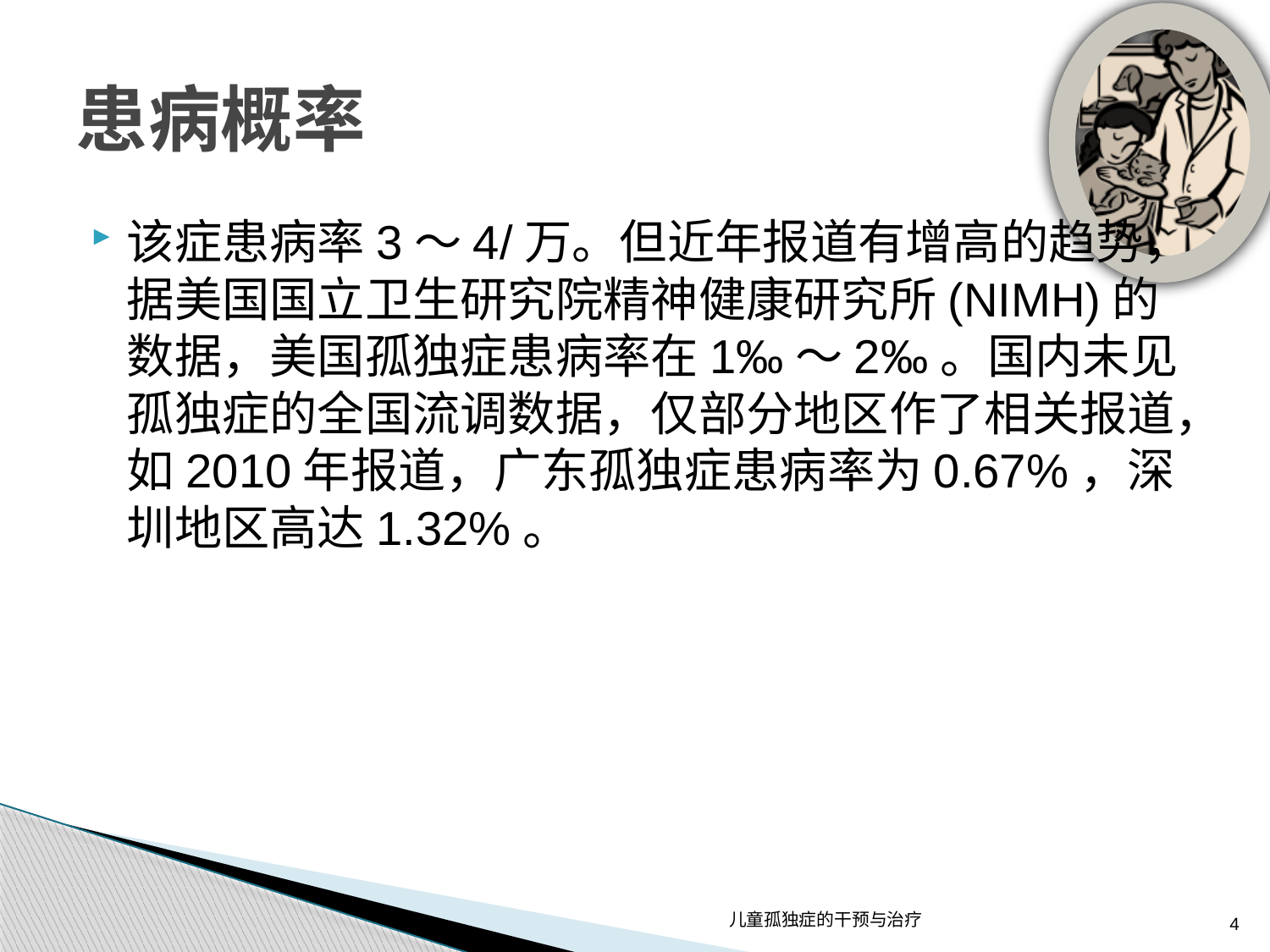

# 患病概率
该症患病率3～4/万。但近年报道有增高的趋势，据美国国立卫生研究院精神健康研究所(NIMH)的数据，美国孤独症患病率在1‰～2‰。国内未见孤独症的全国流调数据，仅部分地区作了相关报道，如2010年报道，广东孤独症患病率为0.67%，深圳地区高达1.32%。
儿童孤独症的干预与治疗
4